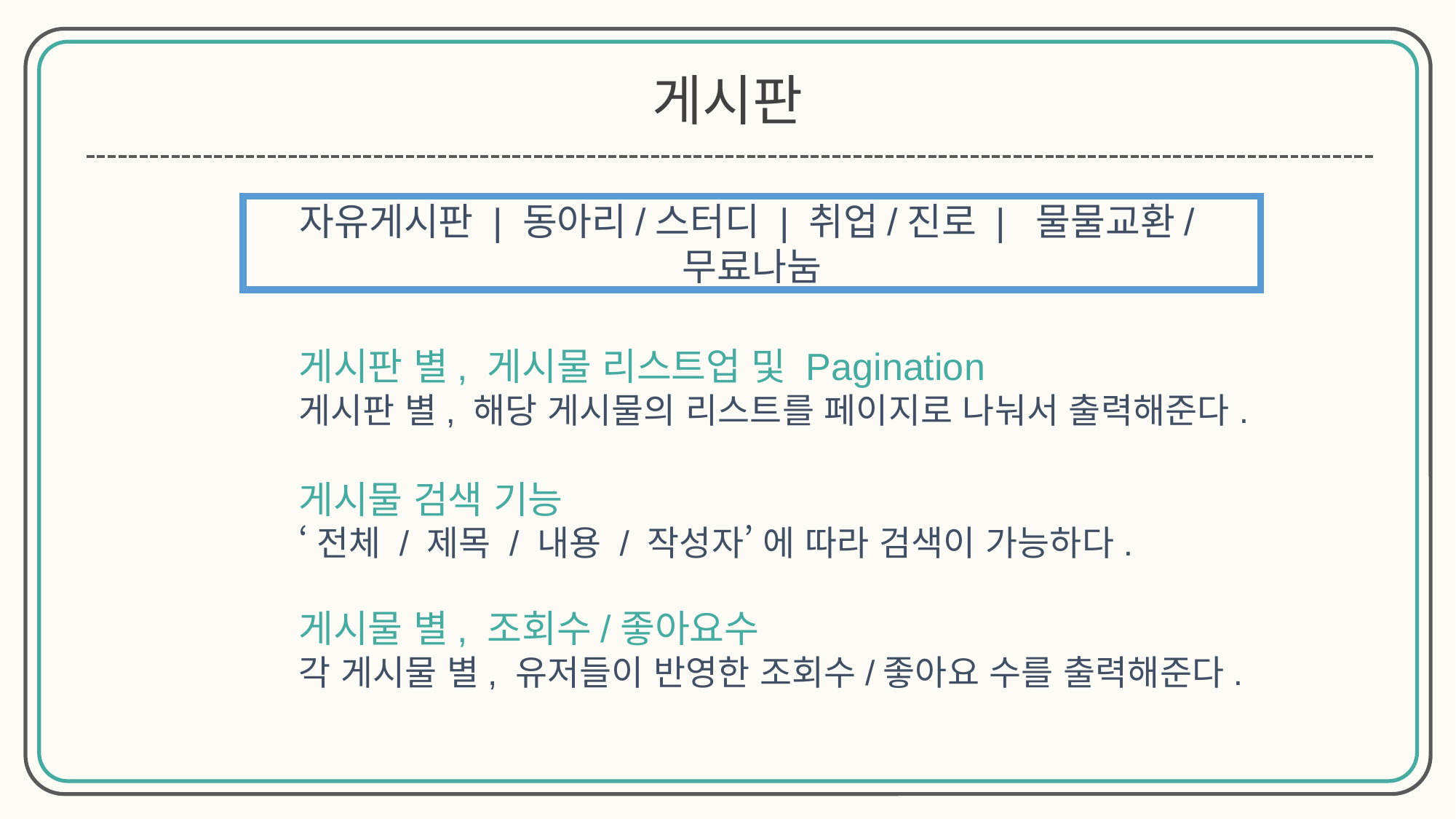

게시판
자유게시판 | 동아리/스터디 | 취업/진로 |  물물교환/무료나눔
게시판 별, 게시물 리스트업 및 Pagination
게시판 별, 해당 게시물의 리스트를 페이지로 나눠서 출력해준다.

게시물 검색 기능
‘전체 / 제목 / 내용 / 작성자’ 에 따라 검색이 가능하다.

게시물 별, 조회수/좋아요수
각 게시물 별, 유저들이 반영한 조회수/좋아요 수를 출력해준다.